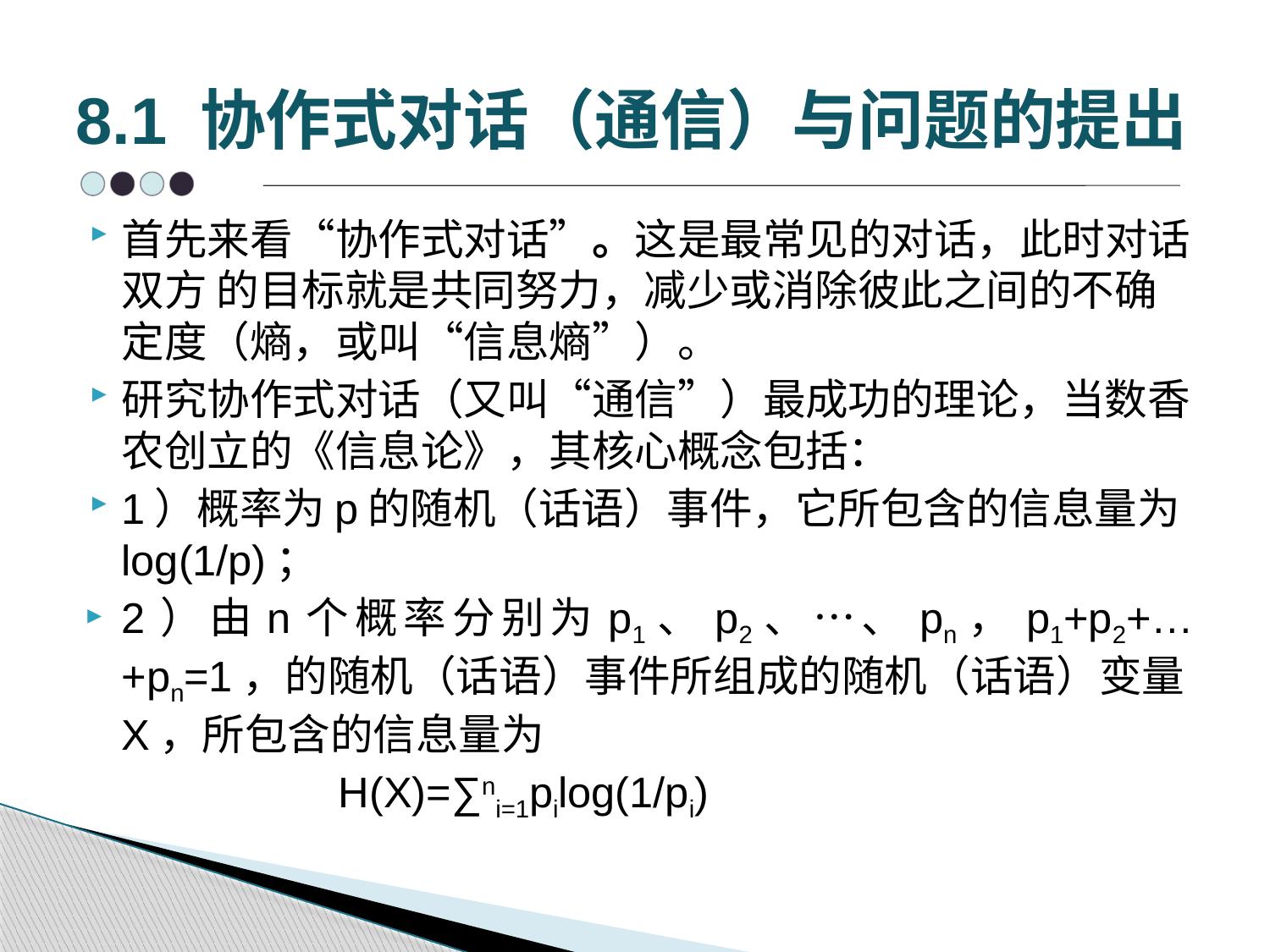

# 8.1 协作式对话（通信）与问题的提出

首先来看“协作式对话”。这是最常见的对话，此时对话双方 的目标就是共同努力，减少或消除彼此之间的不确定度（熵，或叫“信息熵”）。
研究协作式对话（又叫“通信”）最成功的理论，当数香农创立的《信息论》，其核心概念包括：
1）概率为p的随机（话语）事件，它所包含的信息量为log(1/p)；
2）由n个概率分别为p1、p2、…、pn，p1+p2+…+pn=1，的随机（话语）事件所组成的随机（话语）变量X，所包含的信息量为
                     H(X)=∑ni=1pilog(1/pi)